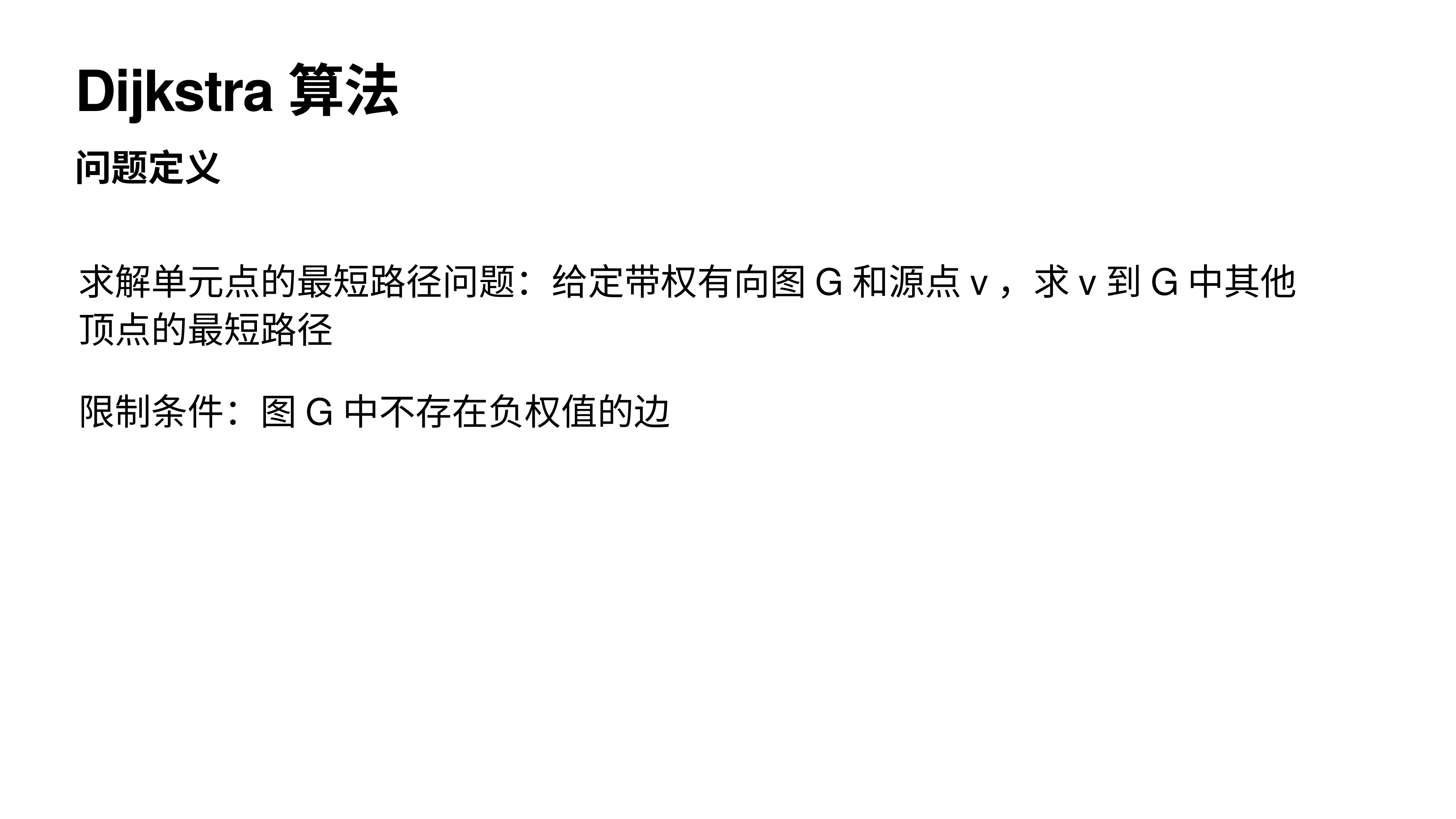

# Dijkstra算法
问题定义
求解单元点的最短路径问题：给定带权有向图G和源点v，求v到G中其他顶点的最短路径
限制条件：图G中不存在负权值的边